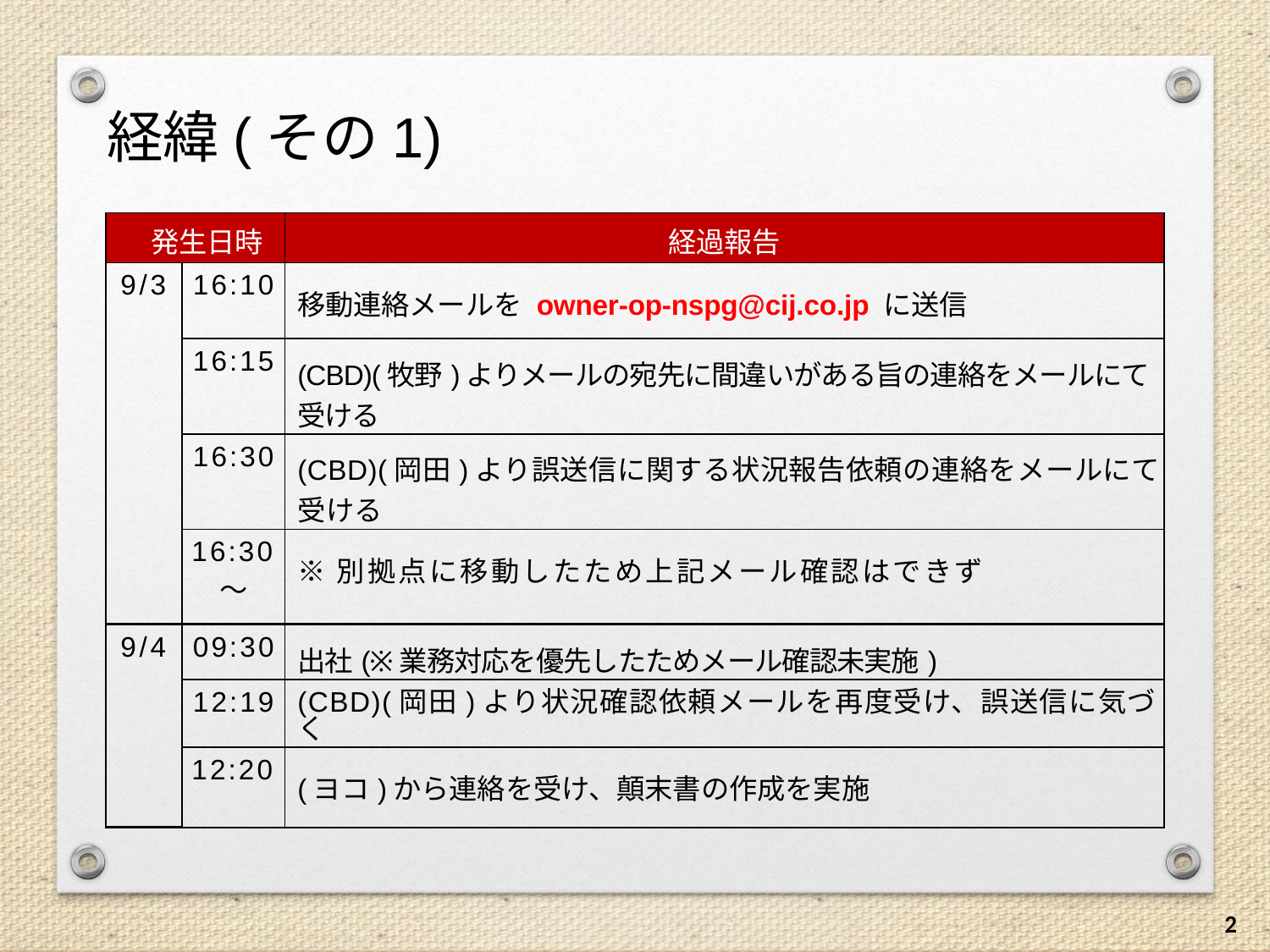

経緯(その1)
| 発生日時 |  | 経過報告 |
| --- | --- | --- |
| 9/3 | 16:10 | 移動連絡メールを owner-op-nspg@cij.co.jp に送信 |
|  | 16:15 | (CBD)(牧野)よりメールの宛先に間違いがある旨の連絡をメールにて受ける |
|  | 16:30 | (CBD)(岡田)より誤送信に関する状況報告依頼の連絡をメールにて受ける |
|  | 16:30 ～ | ※別拠点に移動したため上記メール確認はできず |
| 9/4 | 09:30 | 出社(※業務対応を優先したためメール確認未実施) |
|  | 12:19 | (CBD)(岡田)より状況確認依頼メールを再度受け、誤送信に気づく |
|  | 12:20 | (ヨコ)から連絡を受け、顛末書の作成を実施 |
2